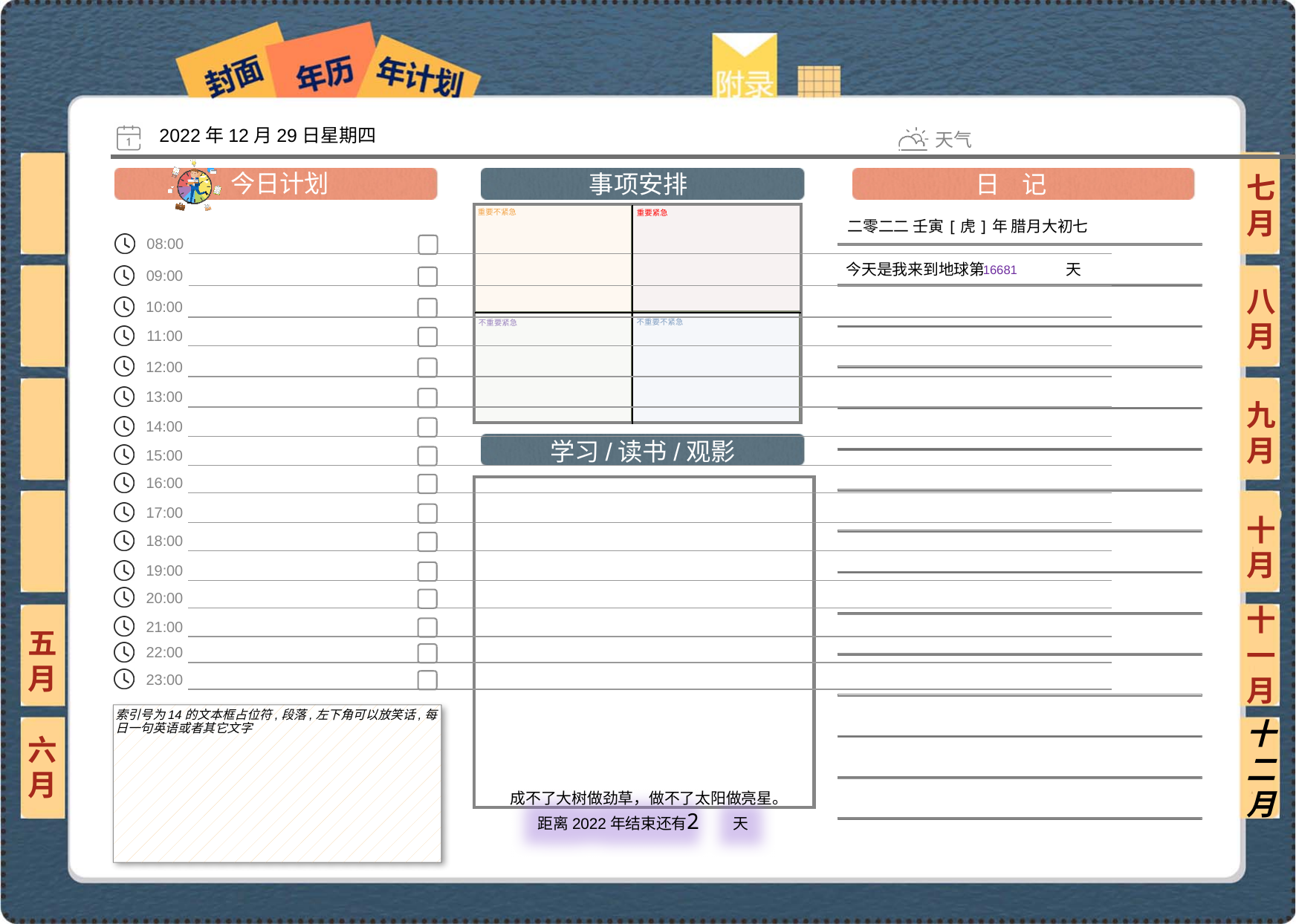

2022年12月29日星期四
七月
二零二二 壬寅[虎]年 腊月大初七
16681
八月
九月
十月
十一月
五月
索引号为14的文本框占位符,段落,左下角可以放笑话,每日一句英语或者其它文字
六月
十二月
2
 成不了大树做劲草，做不了太阳做亮星。